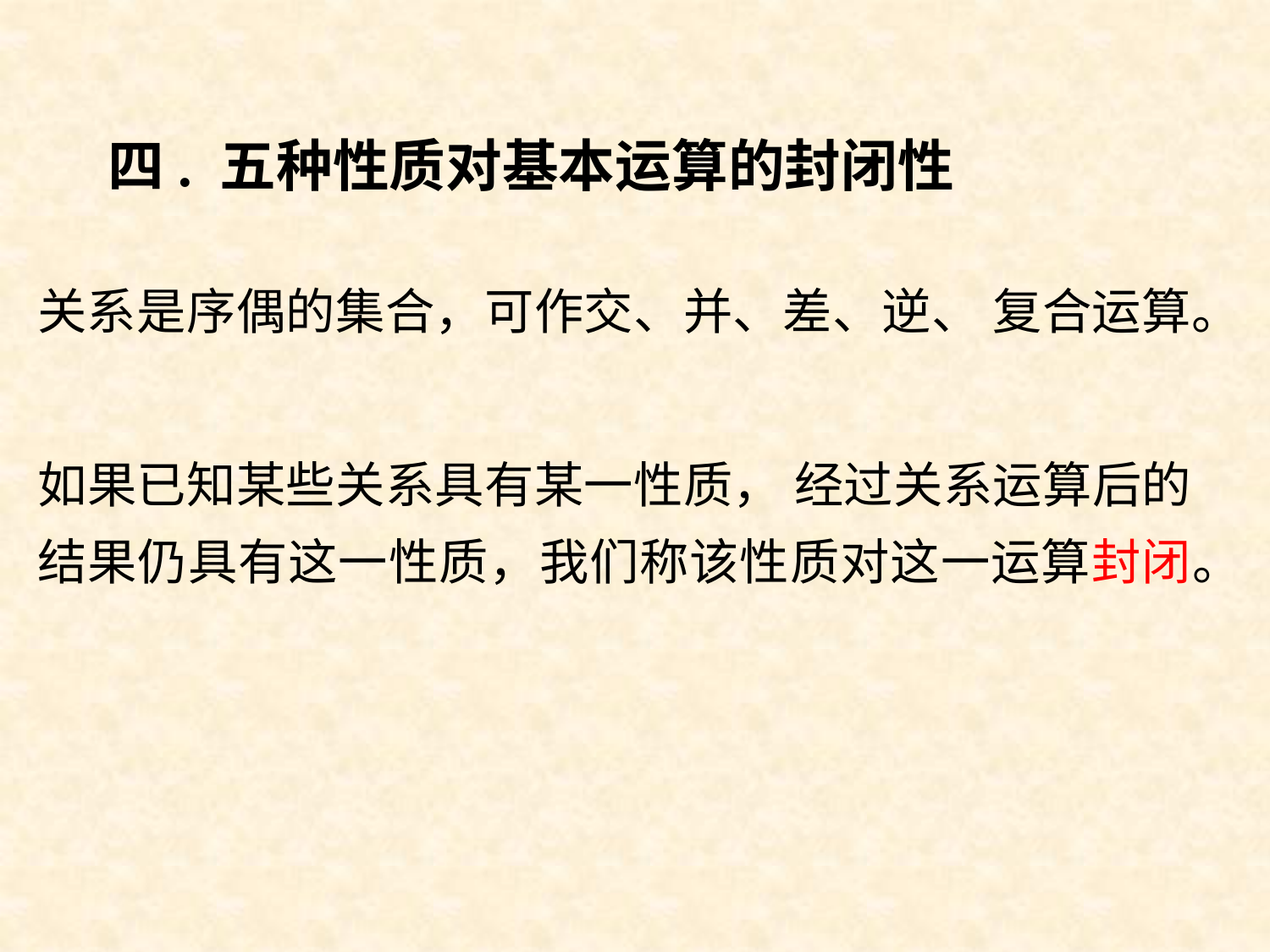

# 四. 五种性质对基本运算的封闭性
关系是序偶的集合，可作交、并、差、逆、 复合运算。

如果已知某些关系具有某一性质， 经过关系运算后的结果仍具有这一性质，我们称该性质对这一运算封闭。